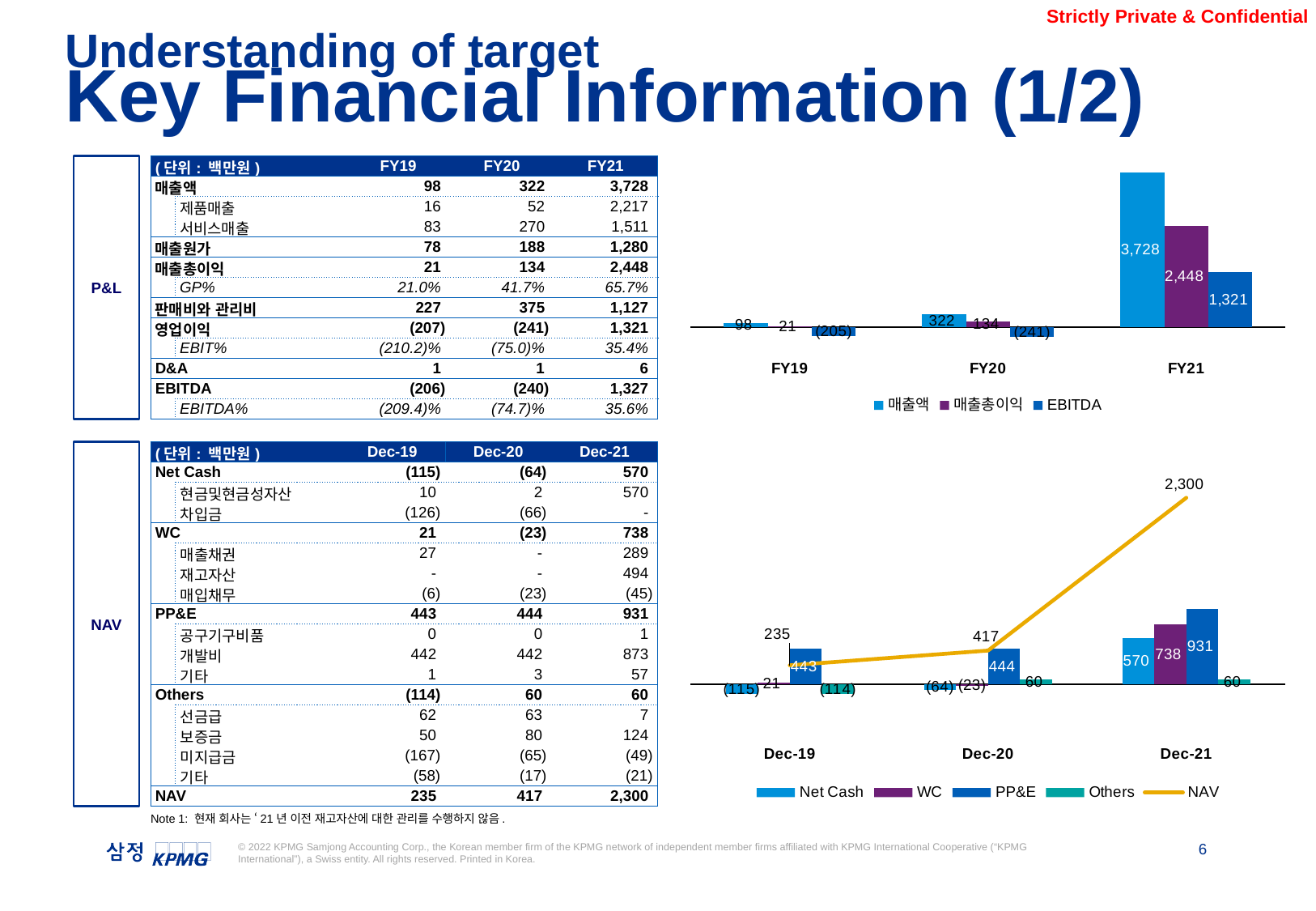

Understanding of target
Key Financial Information (1/2)
P&L
| (단위: 백만원) |  | FY19 | FY20 | FY21 |
| --- | --- | --- | --- | --- |
| 매출액 |  | 98 | 322 | 3,728 |
|  | 제품매출 | 16 | 52 | 2,217 |
|  | 서비스매출 | 83 | 270 | 1,511 |
| 매출원가 |  | 78 | 188 | 1,280 |
| 매출총이익 |  | 21 | 134 | 2,448 |
|  | GP% | 21.0% | 41.7% | 65.7% |
| 판매비와 관리비 |  | 227 | 375 | 1,127 |
| 영업이익 |  | (207) | (241) | 1,321 |
|  | EBIT% | (210.2)% | (75.0)% | 35.4% |
| D&A |  | 1 | 1 | 6 |
| EBITDA |  | (206) | (240) | 1,327 |
|  | EBITDA% | (209.4)% | (74.7)% | 35.6% |

### Chart

| Category | 매출액 | 매출총이익 | EBITDA |
|---|---|---|---|
| FY19 | 98.344826 | 20.693258999999998 | -205.001013 |
| FY20 | 321.768441 | 134.221445 | -241.222756 |
| FY21 | 3728.1358 | 2447.801164 | 1321.096469 |
NAV
| (단위: 백만원) |  | Dec-19 | Dec-20 | Dec-21 |
| --- | --- | --- | --- | --- |
| Net Cash |  | (115) | (64) | 570 |
|  | 현금및현금성자산 | 10 | 2 | 570 |
|  | 차입금 | (126) | (66) | - |
| WC |  | 21 | (23) | 738 |
|  | 매출채권 | 27 | - | 289 |
|  | 재고자산 | - | - | 494 |
|  | 매입채무 | (6) | (23) | (45) |
| PP&E |  | 443 | 444 | 931 |
|  | 공구기구비품 | 0 | 0 | 1 |
|  | 개발비 | 442 | 442 | 873 |
|  | 기타 | 1 | 3 | 57 |
| Others |  | (114) | 60 | 60 |
|  | 선금급 | 62 | 63 | 7 |
|  | 보증금 | 50 | 80 | 124 |
|  | 미지급금 | (167) | (65) | (49) |
|  | 기타 | (58) | (17) | (21) |
| NAV |  | 235 | 417 | 2,300 |

### Chart

| Category | Net Cash | WC | PP&E | Others | NAV |
|---|---|---|---|---|---|
| Dec-19 | -115.40196 | 21.328951 | 442.8617 | -114.04160100000001 | 234.74708999999996 |
| Dec-20 | -64.318874 | -23.1 | 444.498698 | 59.72624999999999 | 416.806074 |
| Dec-21 | 570.368548 | 738.362013 | 930.909957 | 60.111755 | 2299.752273 |
Note 1: 현재 회사는 ‘21년 이전 재고자산에 대한 관리를 수행하지 않음.